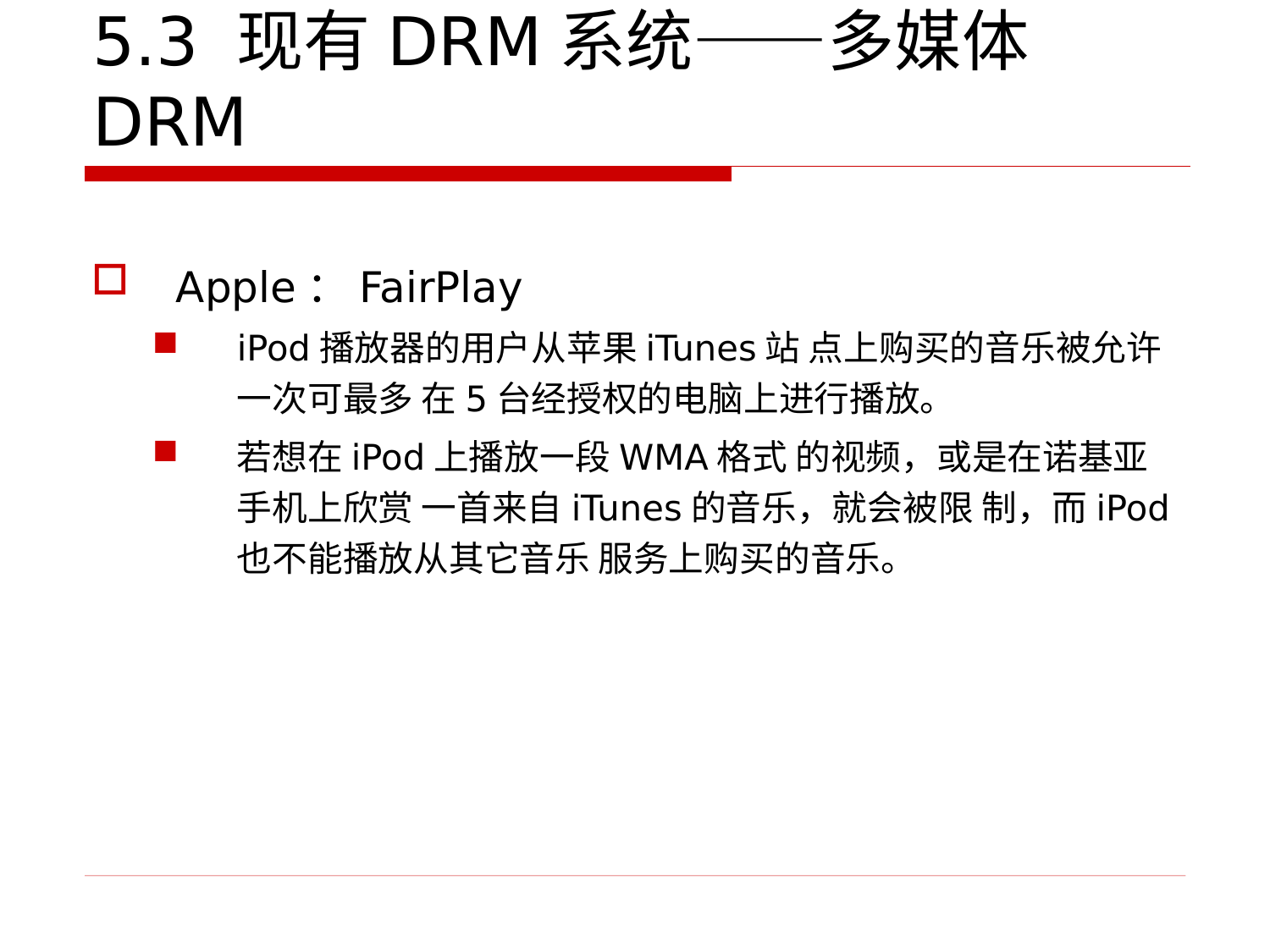

# 5.3 现有DRM系统——多媒体DRM
Apple：FairPlay
iPod播放器的用户从苹果iTunes站 点上购买的音乐被允许一次可最多 在5台经授权的电脑上进行播放。
若想在iPod上播放一段WMA格式 的视频，或是在诺基亚手机上欣赏 一首来自iTunes的音乐，就会被限 制，而iPod也不能播放从其它音乐 服务上购买的音乐。